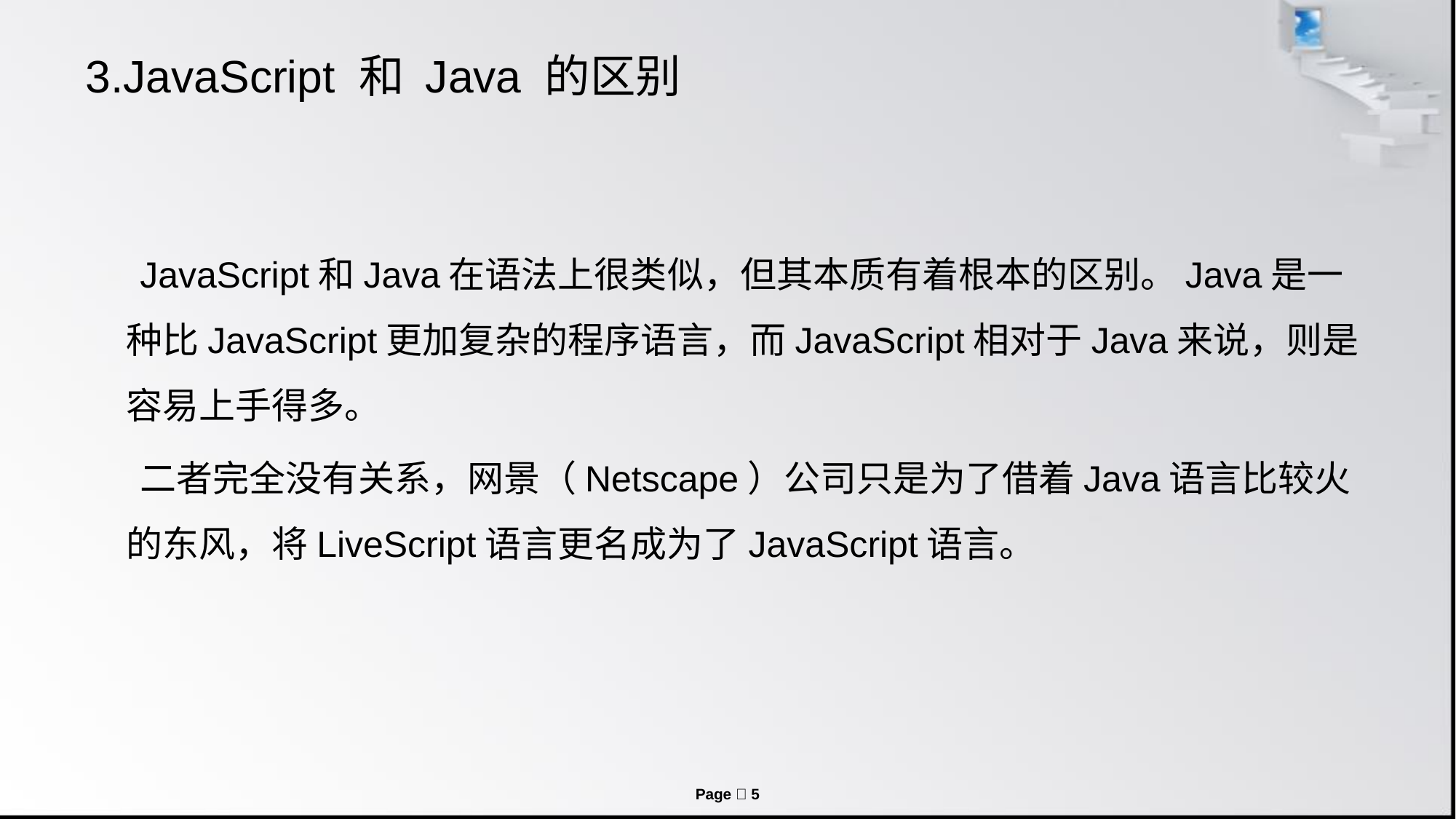

# 3.JavaScript 和 Java 的区别
JavaScript和Java在语法上很类似，但其本质有着根本的区别。Java是一种比JavaScript更加复杂的程序语言，而JavaScript相对于Java来说，则是容易上手得多。
二者完全没有关系，网景（Netscape）公司只是为了借着Java语言比较火的东风，将LiveScript语言更名成为了JavaScript语言。